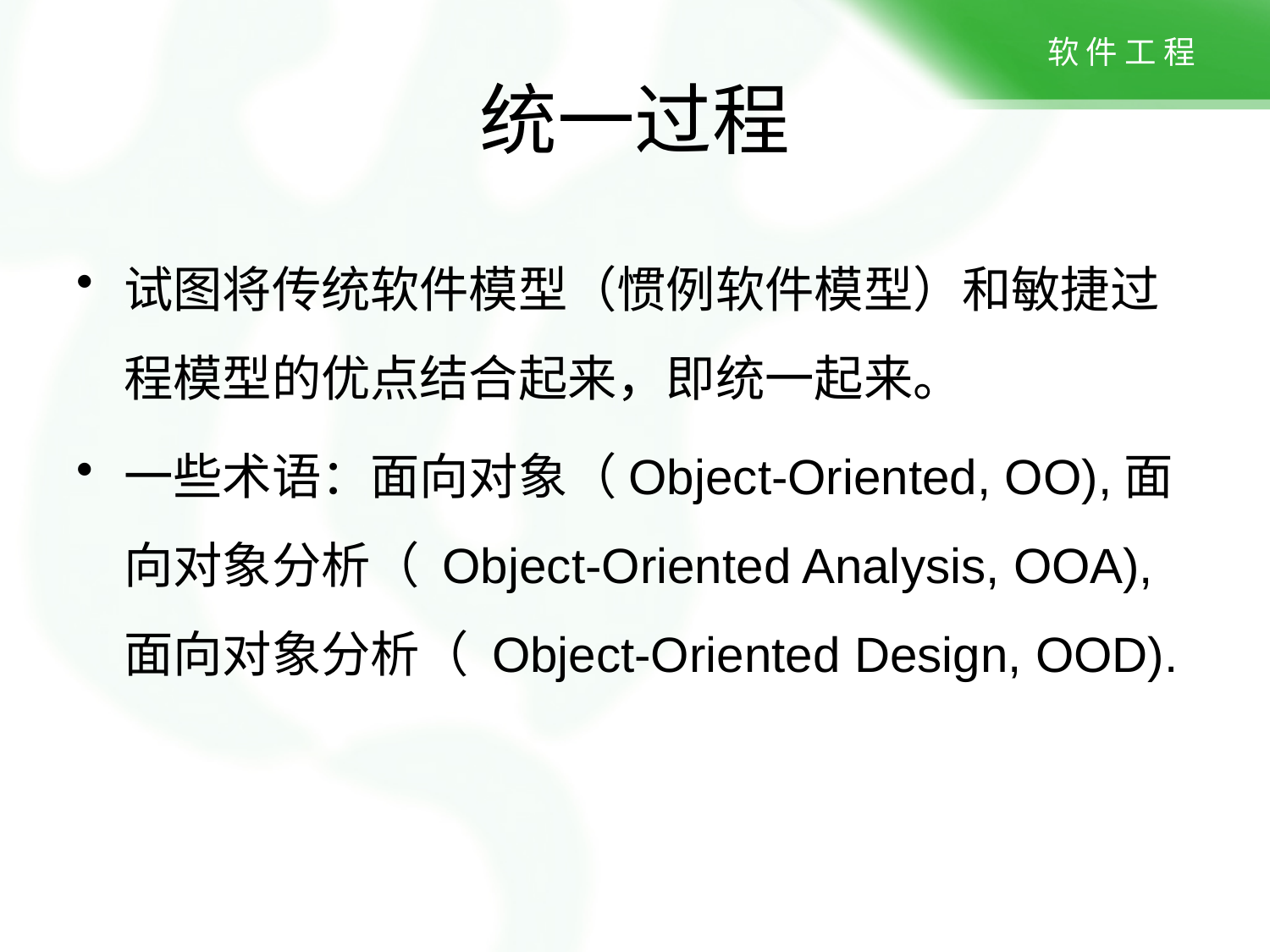

# 统一过程
试图将传统软件模型（惯例软件模型）和敏捷过程模型的优点结合起来，即统一起来。
一些术语：面向对象（Object-Oriented, OO),面向对象分析（ Object-Oriented Analysis, OOA),面向对象分析（ Object-Oriented Design, OOD).